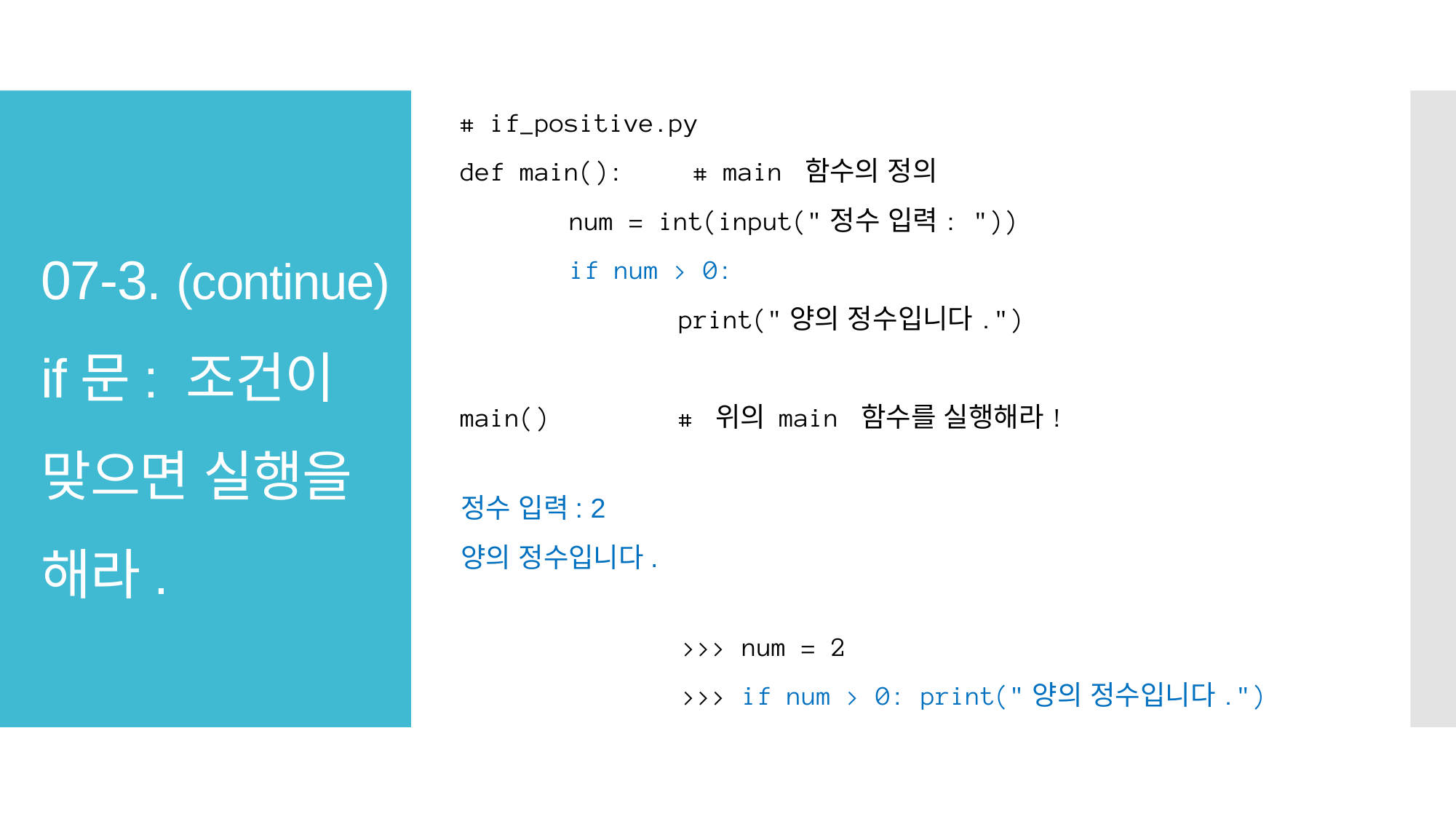

# if_positive.py
def main(): 	 # main 함수의 정의
	num = int(input("정수 입력: "))
	if num > 0:
		print("양의 정수입니다.")

main() 		# 위의 main 함수를 실행해라!
# 07-3. (continue) if문: 조건이 맞으면 실행을 해라.
정수 입력: 2
양의 정수입니다.
>>> num = 2
>>> if num > 0: print("양의 정수입니다.")